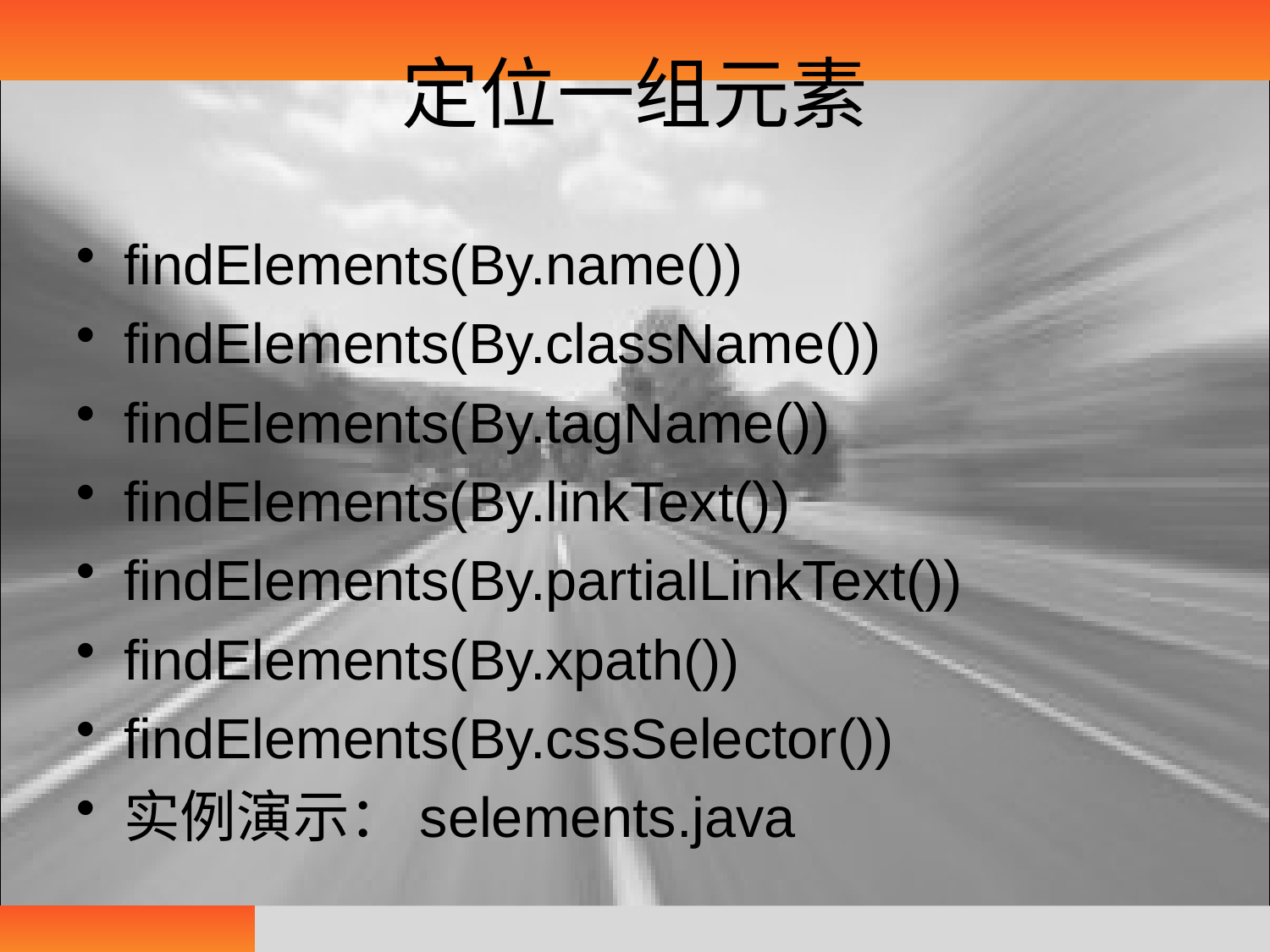

# 定位一组元素
findElements(By.name())
findElements(By.className())
findElements(By.tagName())
findElements(By.linkText())
findElements(By.partialLinkText())
findElements(By.xpath())
findElements(By.cssSelector())
实例演示：selements.java